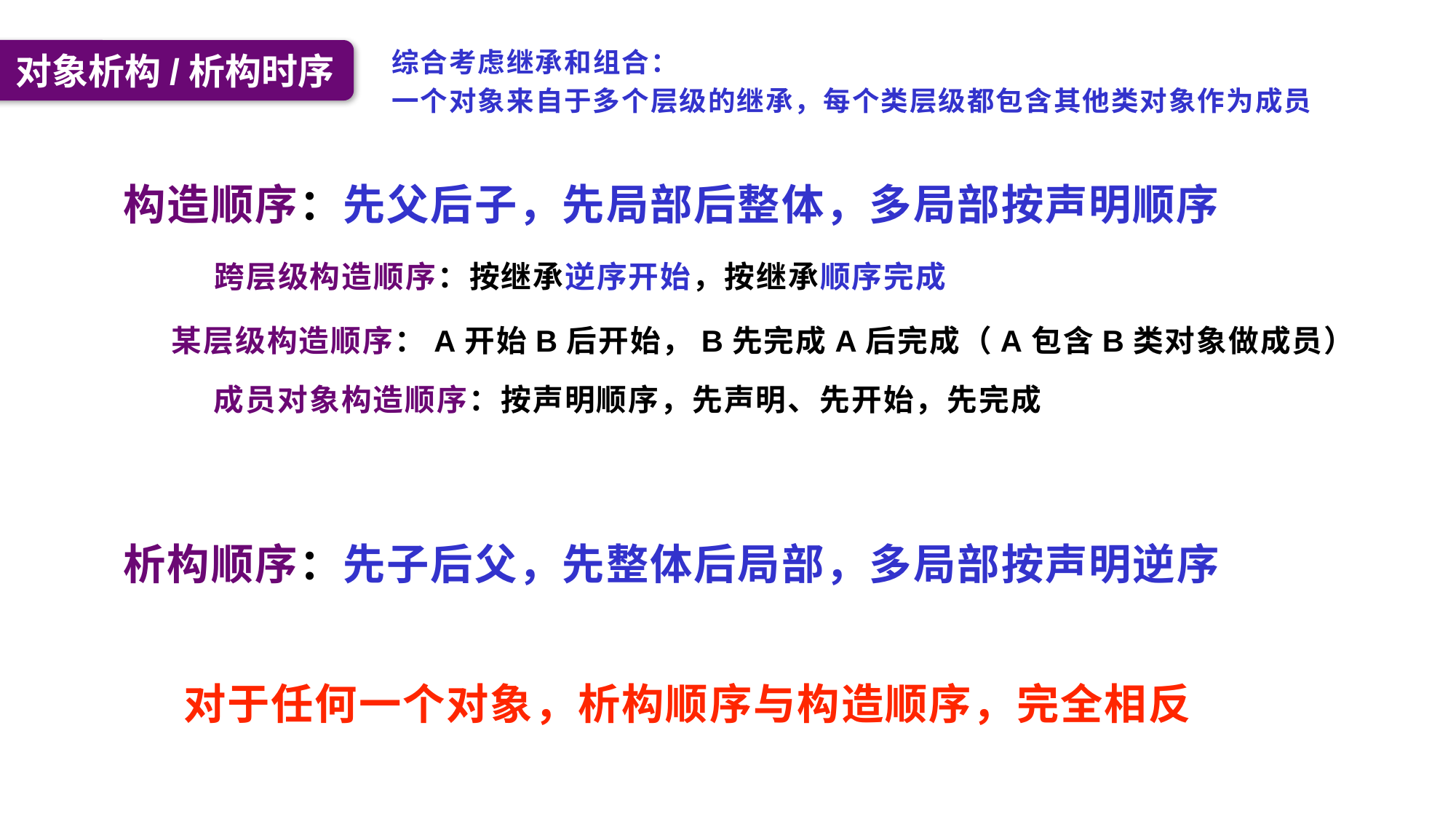

对象析构/析构时序
综合考虑继承和组合：
一个对象来自于多个层级的继承，每个类层级都包含其他类对象作为成员
构造顺序：先父后子，先局部后整体，多局部按声明顺序
跨层级构造顺序：按继承逆序开始，按继承顺序完成
某层级构造顺序：A开始B后开始，B先完成A后完成（A包含B类对象做成员）
成员对象构造顺序：按声明顺序，先声明、先开始，先完成
析构顺序：先子后父，先整体后局部，多局部按声明逆序
对于任何一个对象，析构顺序与构造顺序，完全相反
32